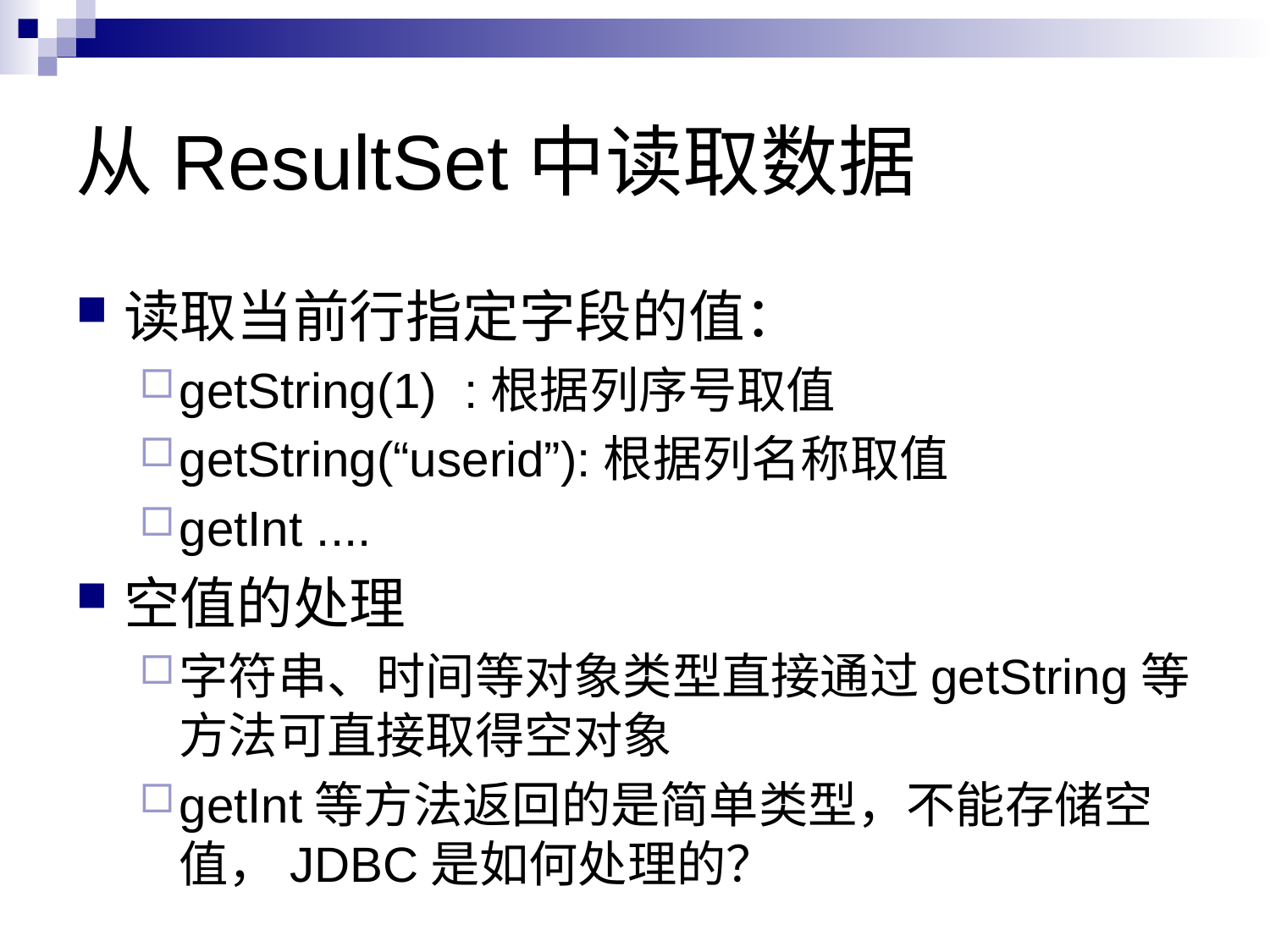

# 从ResultSet中读取数据
读取当前行指定字段的值：
getString(1)  :根据列序号取值
getString(“userid”):根据列名称取值
getInt ....
空值的处理
字符串、时间等对象类型直接通过getString等方法可直接取得空对象
getInt等方法返回的是简单类型，不能存储空值，JDBC是如何处理的？